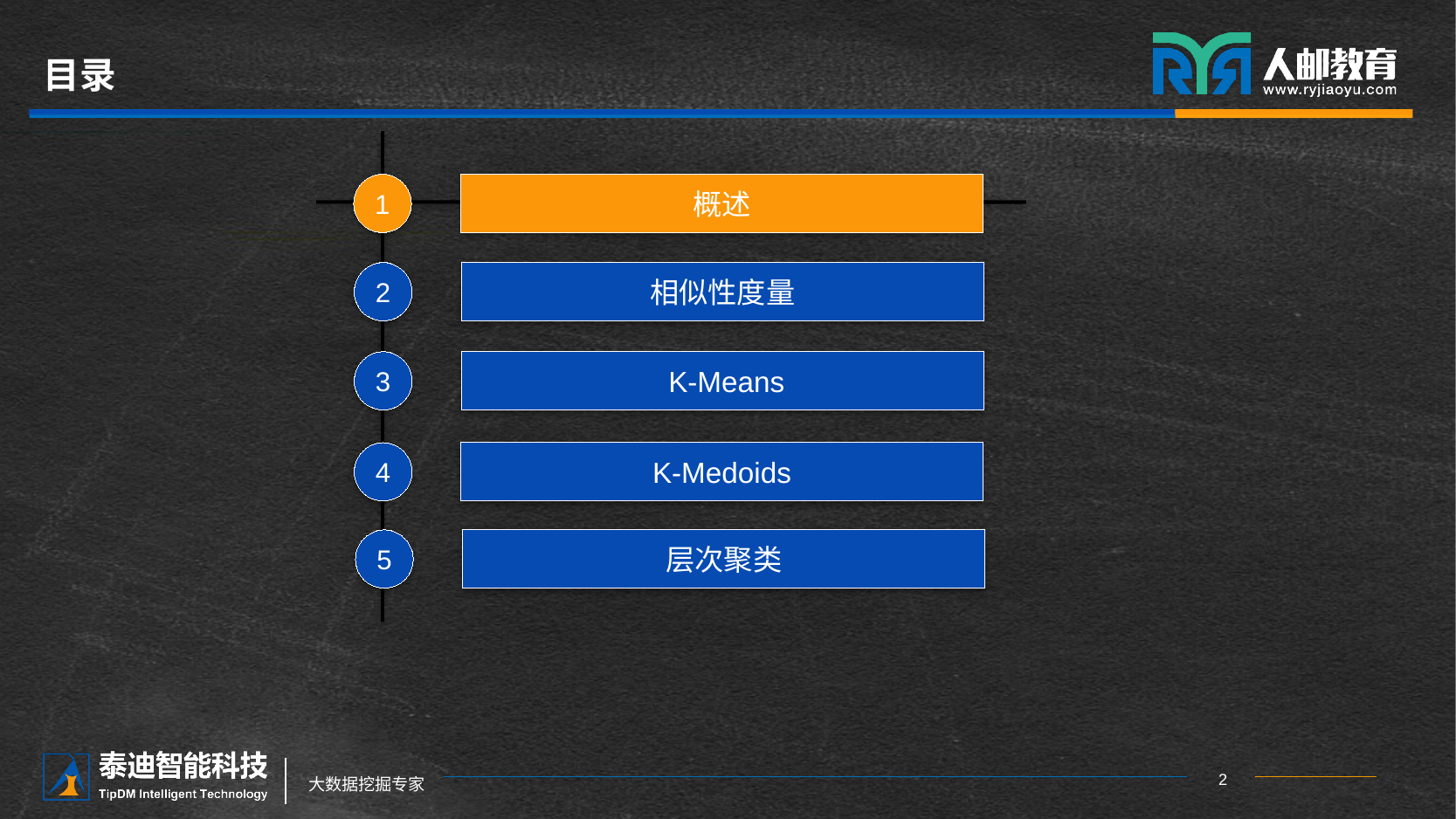

# 目录
1
概述

2
相似性度量
3
 K-Means
4
K-Medoids
5
层次聚类